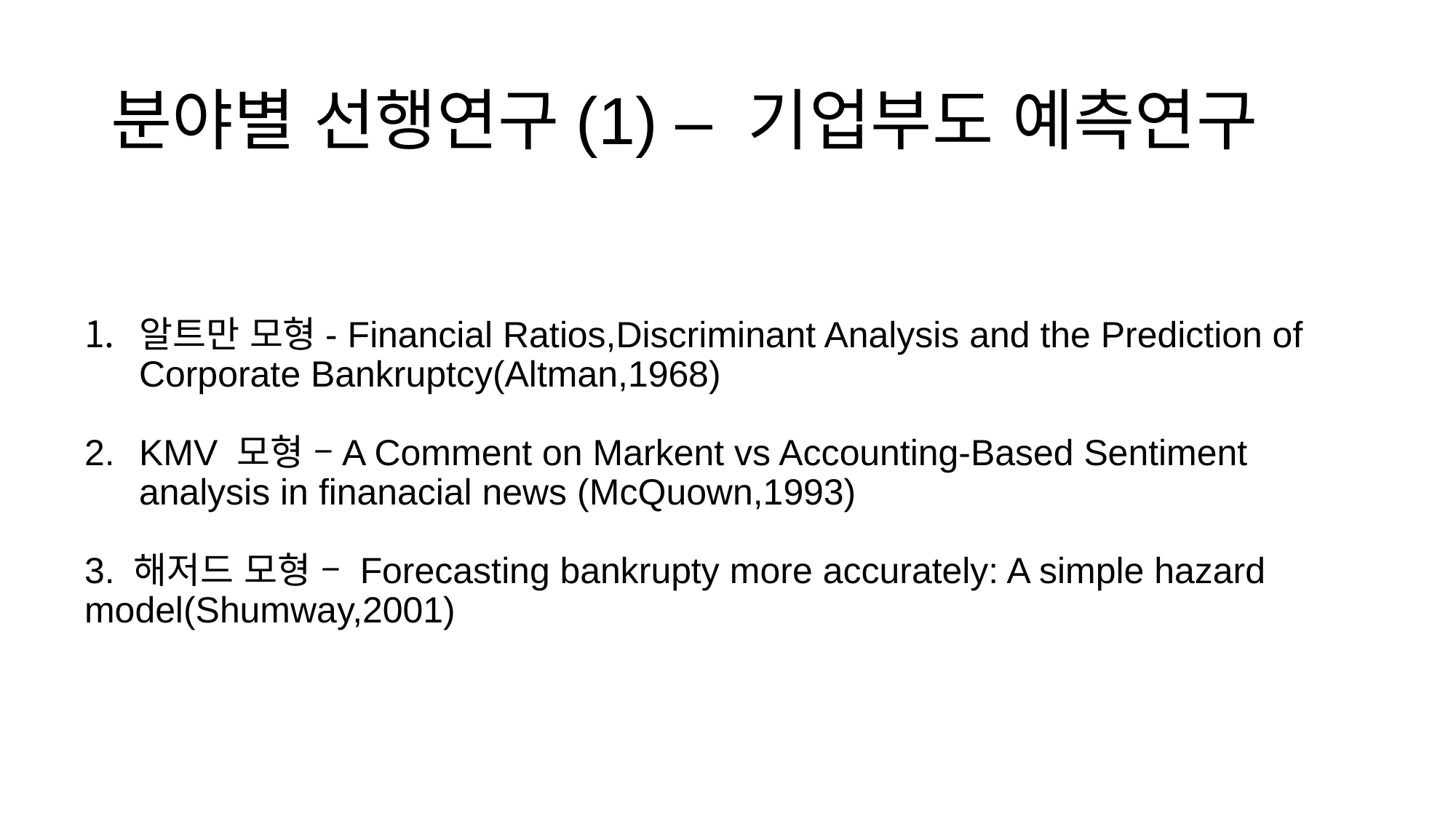

# 분야별 선행연구(1) – 기업부도 예측연구
알트만 모형- Financial Ratios,Discriminant Analysis and the Prediction of Corporate Bankruptcy(Altman,1968)

KMV 모형 –A Comment on Markent vs Accounting-Based Sentiment analysis in finanacial news (McQuown,1993)

3. 해저드 모형 – Forecasting bankrupty more accurately: A simple hazard model(Shumway,2001)